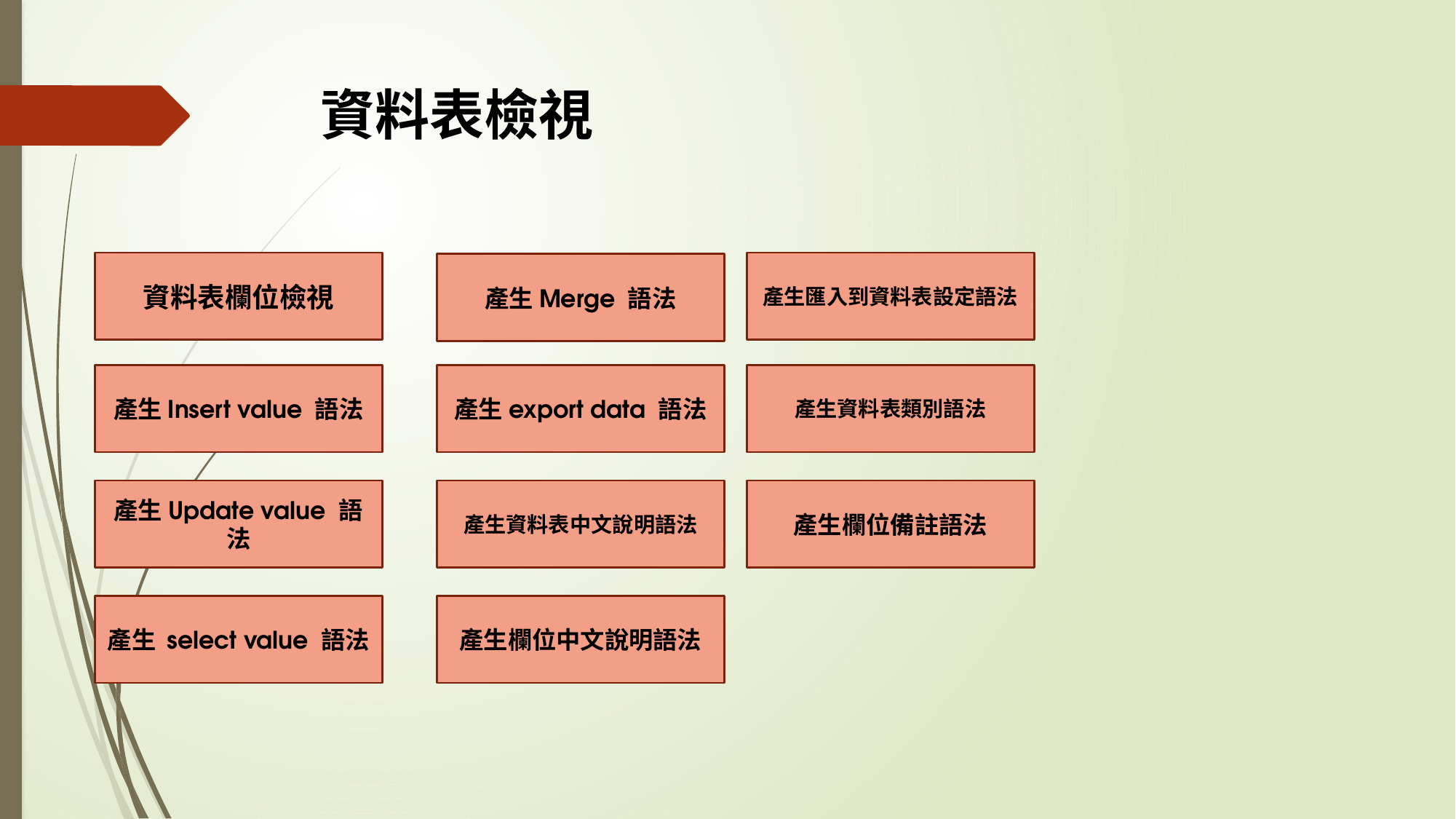

# 資料表檢視
資料表欄位檢視
產生匯入到資料表設定語法
產生Merge 語法
產生Insert value 語法
產生export data 語法
產生資料表類別語法
產生Update value 語法
產生資料表中文說明語法
產生欄位備註語法
產生 select value 語法
產生欄位中文說明語法